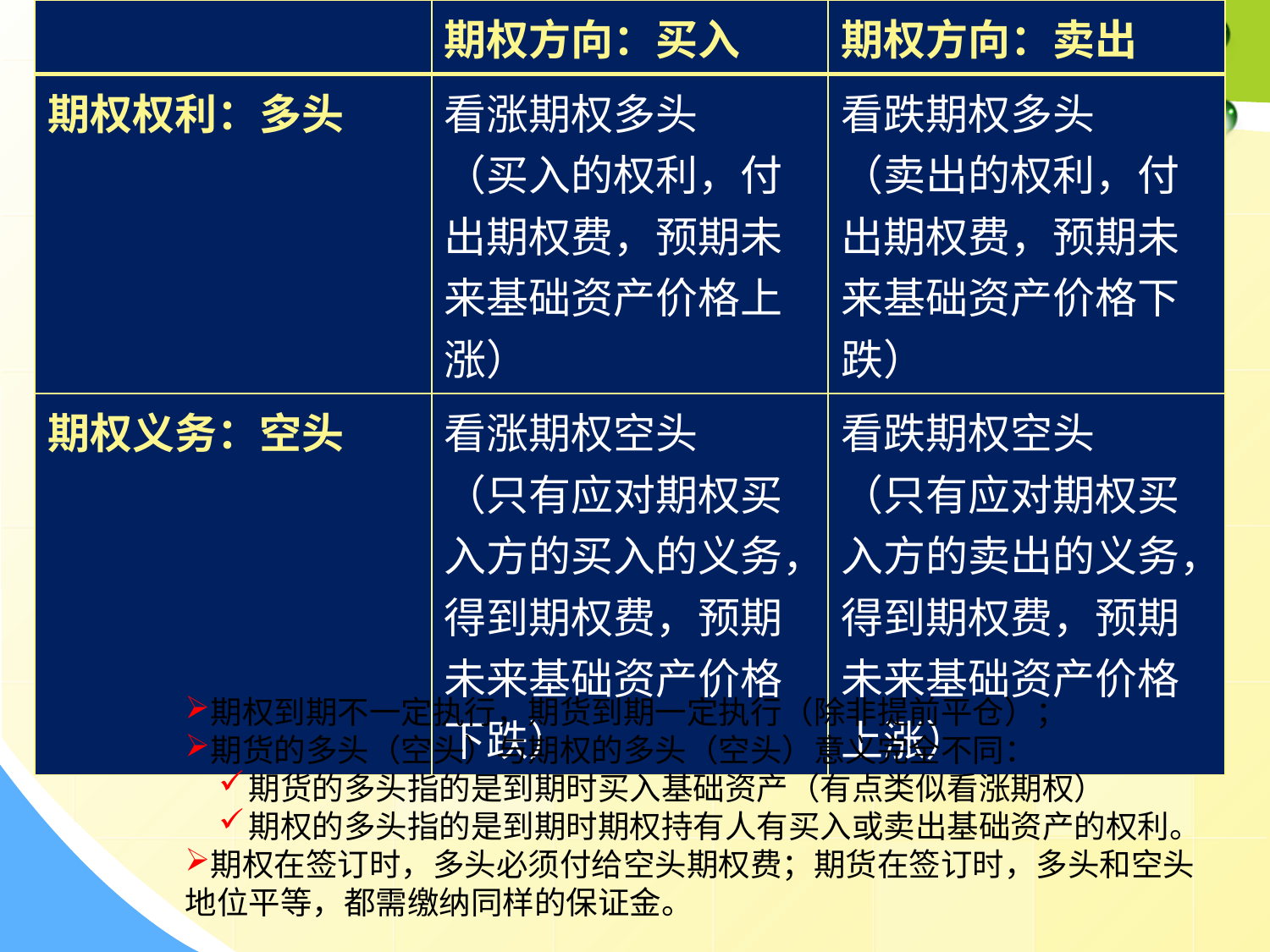

|  | 期权方向：买入 | 期权方向：卖出 |
| --- | --- | --- |
| 期权权利：多头 | 看涨期权多头 （买入的权利，付出期权费，预期未来基础资产价格上涨） | 看跌期权多头 （卖出的权利，付出期权费，预期未来基础资产价格下跌） |
| 期权义务：空头 | 看涨期权空头 （只有应对期权买入方的买入的义务，得到期权费，预期未来基础资产价格下跌） | 看跌期权空头 （只有应对期权买入方的卖出的义务，得到期权费，预期未来基础资产价格上涨） |
期权到期不一定执行，期货到期一定执行（除非提前平仓）；
期货的多头（空头）与期权的多头（空头）意义完全不同：
期货的多头指的是到期时买入基础资产（有点类似看涨期权）
期权的多头指的是到期时期权持有人有买入或卖出基础资产的权利。
期权在签订时，多头必须付给空头期权费；期货在签订时，多头和空头
地位平等，都需缴纳同样的保证金。